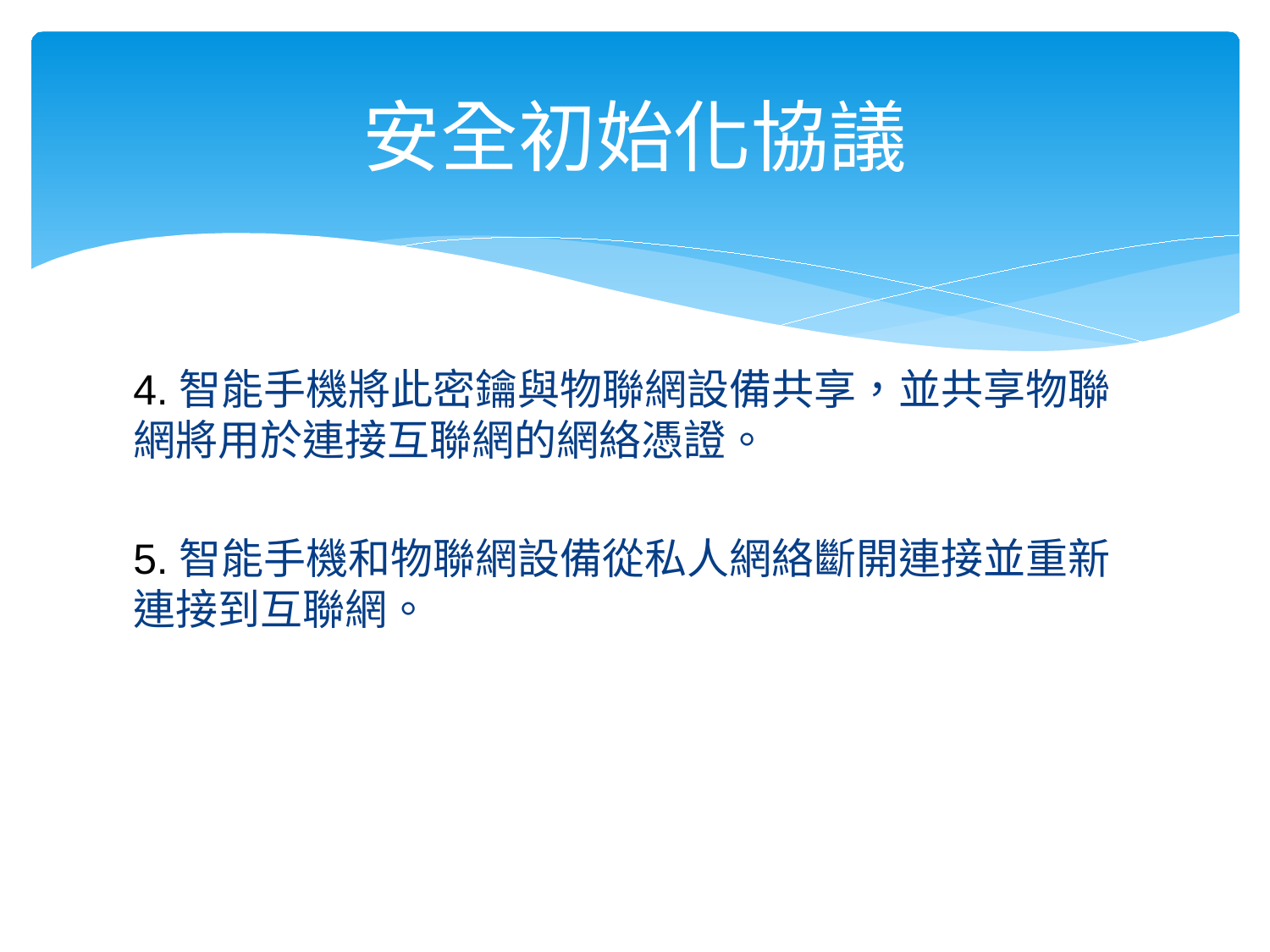

# 安全初始化協議
4.智能手機將此密鑰與物聯網設備共享，並共享物聯網將用於連接互聯網的網絡憑證。

5.智能手機和物聯網設備從私人網絡斷開連接並重新連接到互聯網。